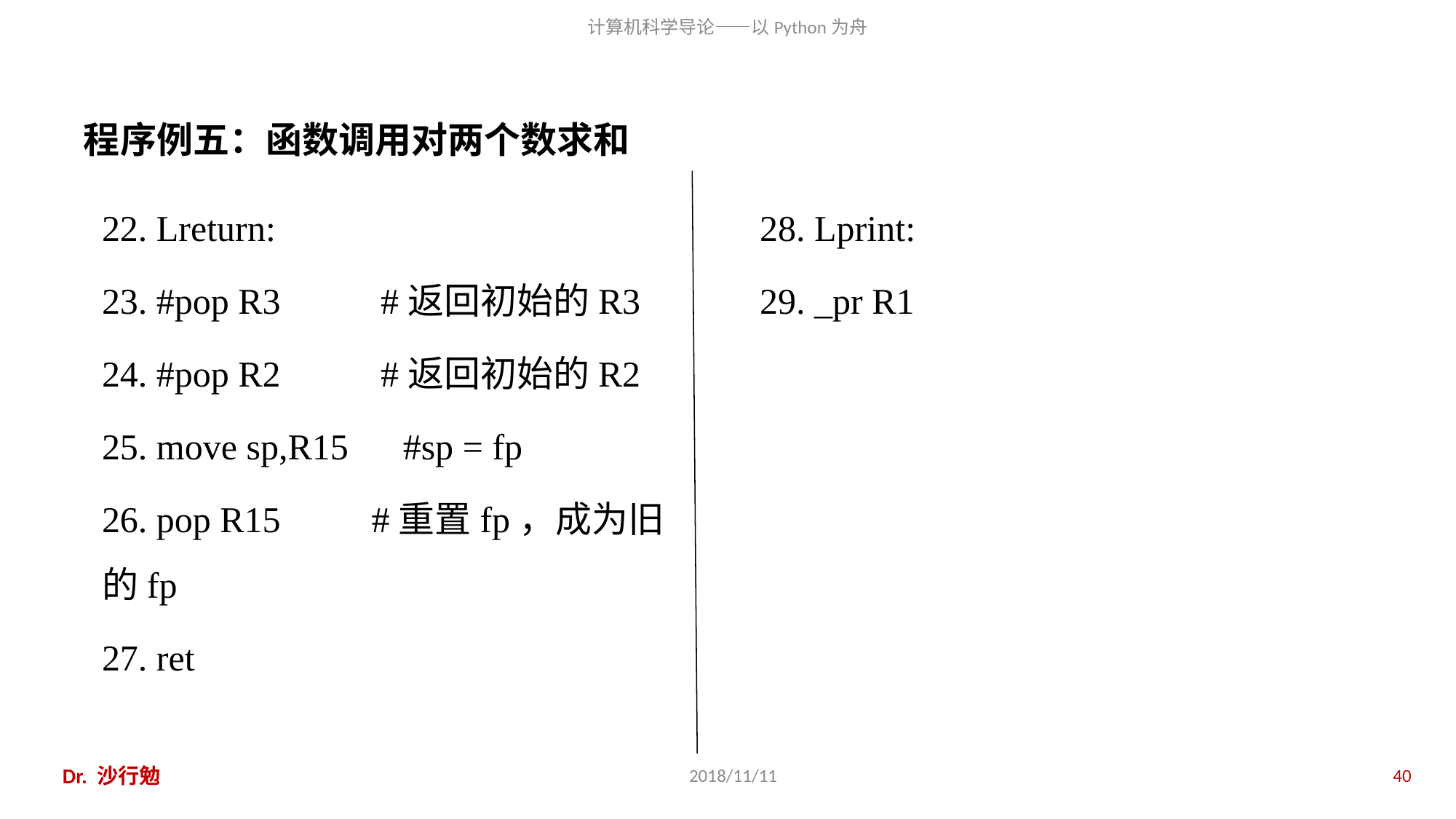

程序例五：函数调用对两个数求和
22. Lreturn:
23. #pop R3           #返回初始的R3
24. #pop R2           #返回初始的R2
25. move sp,R15      #sp = fp
26. pop R15          #重置fp，成为旧的fp
27. ret
28. Lprint:
29. _pr R1
Dr. 沙行勉
2018/11/11
40